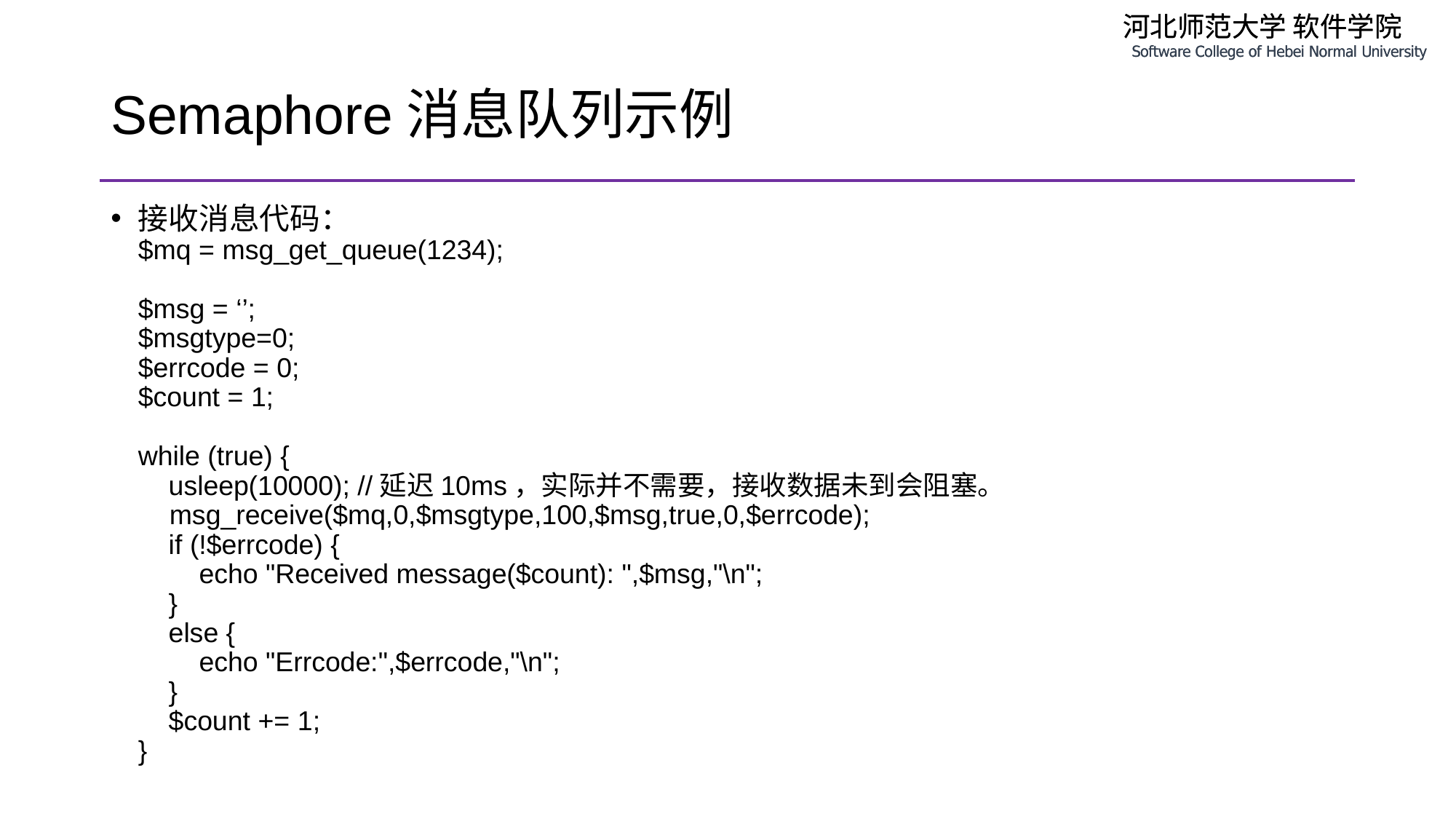

# Semaphore消息队列示例
接收消息代码：
$mq = msg_get_queue(1234);
$msg = ‘’;
$msgtype=0;
$errcode = 0;
$count = 1;
while (true) {
    usleep(10000); //延迟10ms，实际并不需要，接收数据未到会阻塞。
    msg_receive($mq,0,$msgtype,100,$msg,true,0,$errcode);
    if (!$errcode) {
        echo "Received message($count): ",$msg,"\n";
    }
    else {
        echo "Errcode:",$errcode,"\n";
    }
    $count += 1;
}